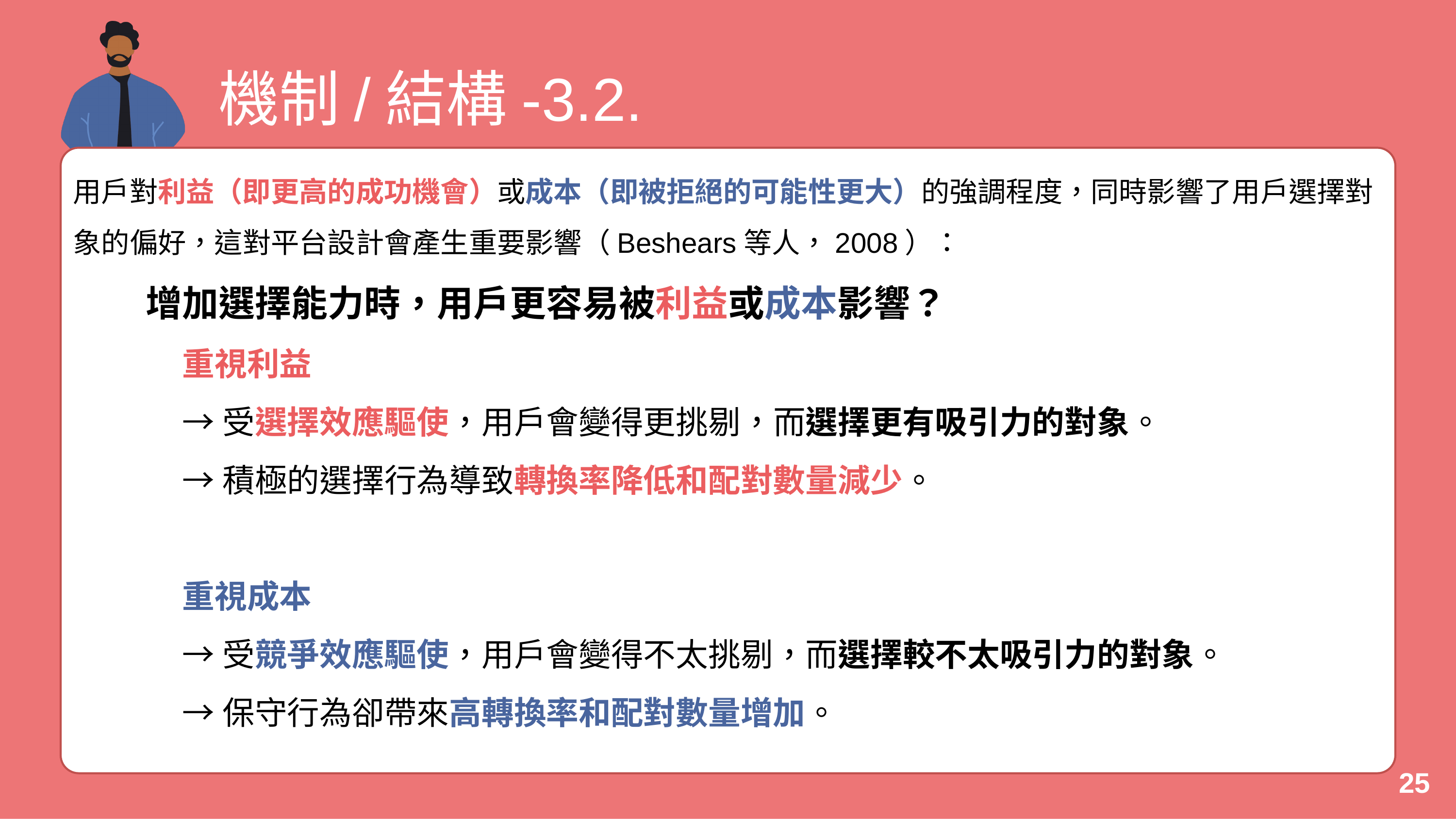

機制/結構-3.2.
用戶對利益（即更高的成功機會）或成本（即被拒絕的可能性更大）的強調程度，同時影響了用戶選擇對象的偏好，這對平台設計會產生重要影響（Beshears等人，2008）：
增加選擇能力時，用戶更容易被利益或成本影響？
重視利益
→受選擇效應驅使，用戶會變得更挑剔，而選擇更有吸引力的對象。
→積極的選擇行為導致轉換率降低和配對數量減少。

重視成本
→受競爭效應驅使，用戶會變得不太挑剔，而選擇較不太吸引力的對象。
→保守行為卻帶來高轉換率和配對數量增加。

25